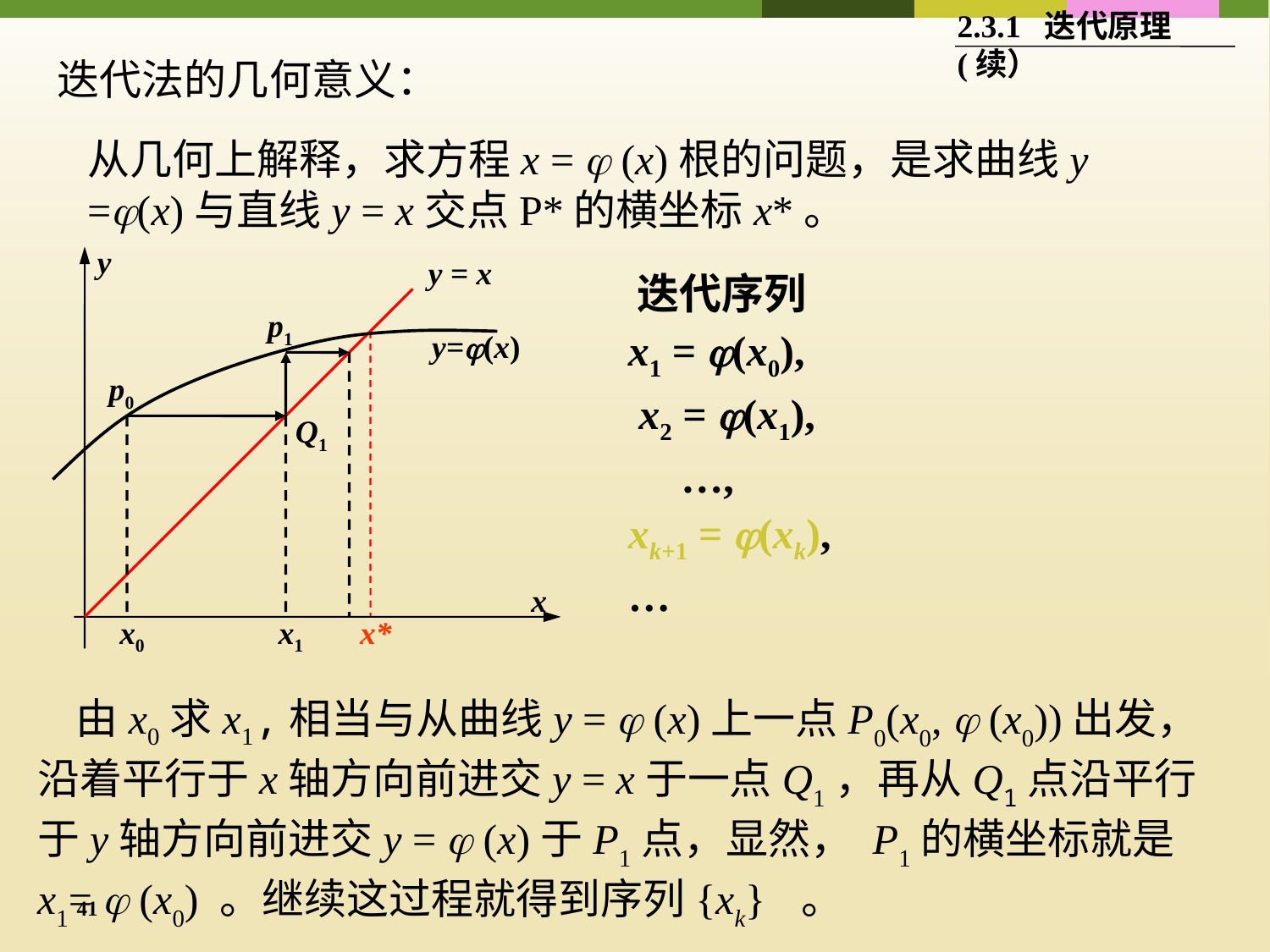

2.3.1  迭代原理(续）

迭代法的几何意义：
从几何上解释，求方程x = ϕ (x)根的问题，是求曲线y =ϕ(x)与直线y = x交点P*的横坐标x*。
y

y=ϕ(x)

x

y = x
 迭代序列
 x1 = ϕ(x0),
  x2 = ϕ(x1),
      …,
 xk+1 = ϕ(xk),
 …
p1

x*

p0

x0
Q1

x1
   由x0求x1,相当与从曲线y = ϕ (x)上一点P0(x0, ϕ (x0))出发，沿着平行于x轴方向前进交y = x于一点Q1，再从Q1点沿平行于y轴方向前进交y = ϕ (x)于P1点，显然， P1的横坐标就是x1= ϕ (x0) 。继续这过程就得到序列{xk} 。
41